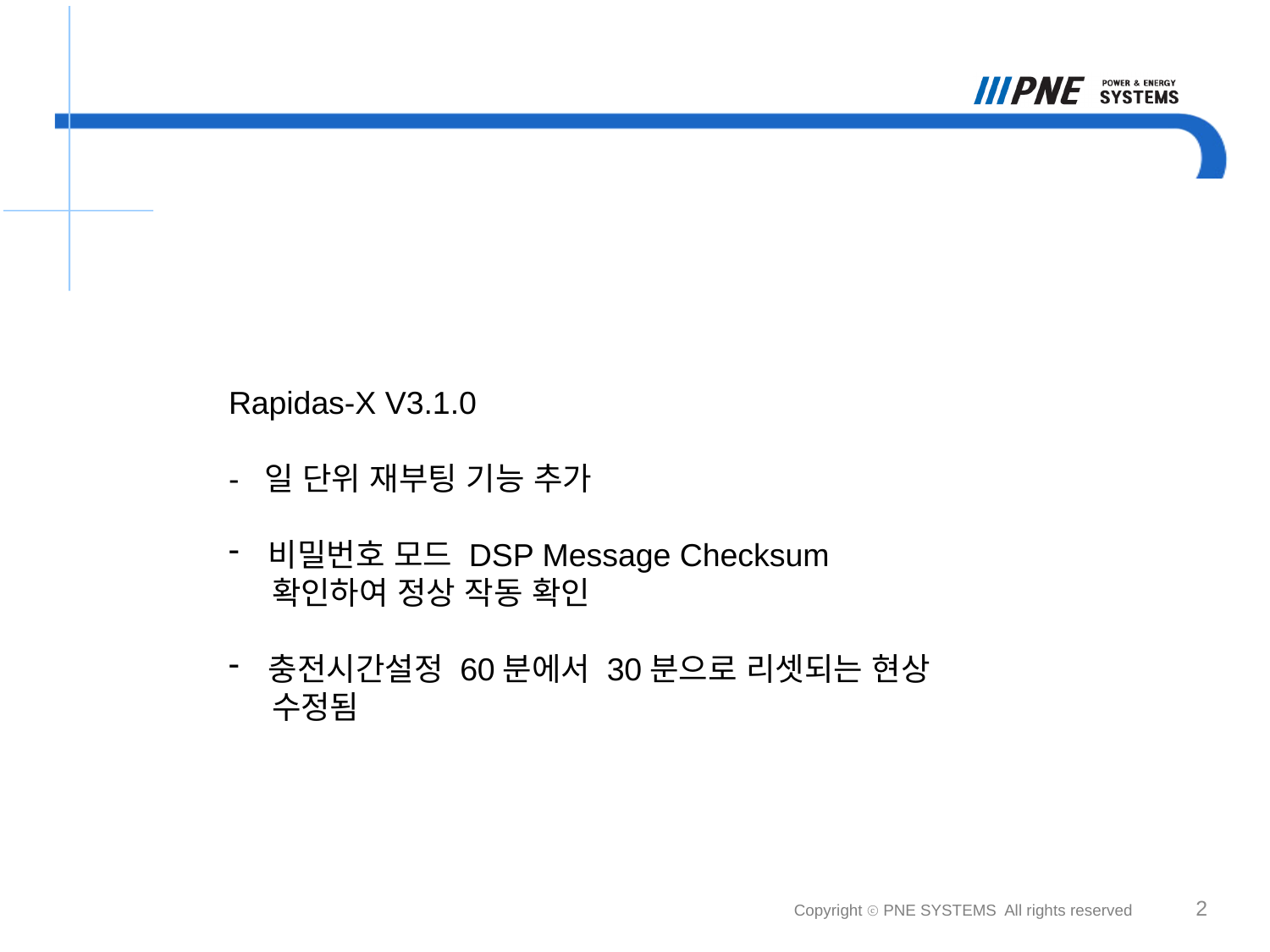

Rapidas-X V3.1.0

-  일 단위 재부팅 기능 추가

비밀번호 모드 DSP Message Checksum
    확인하여 정상 작동 확인

충전시간설정 60분에서 30분으로 리셋되는 현상
    수정됨
2